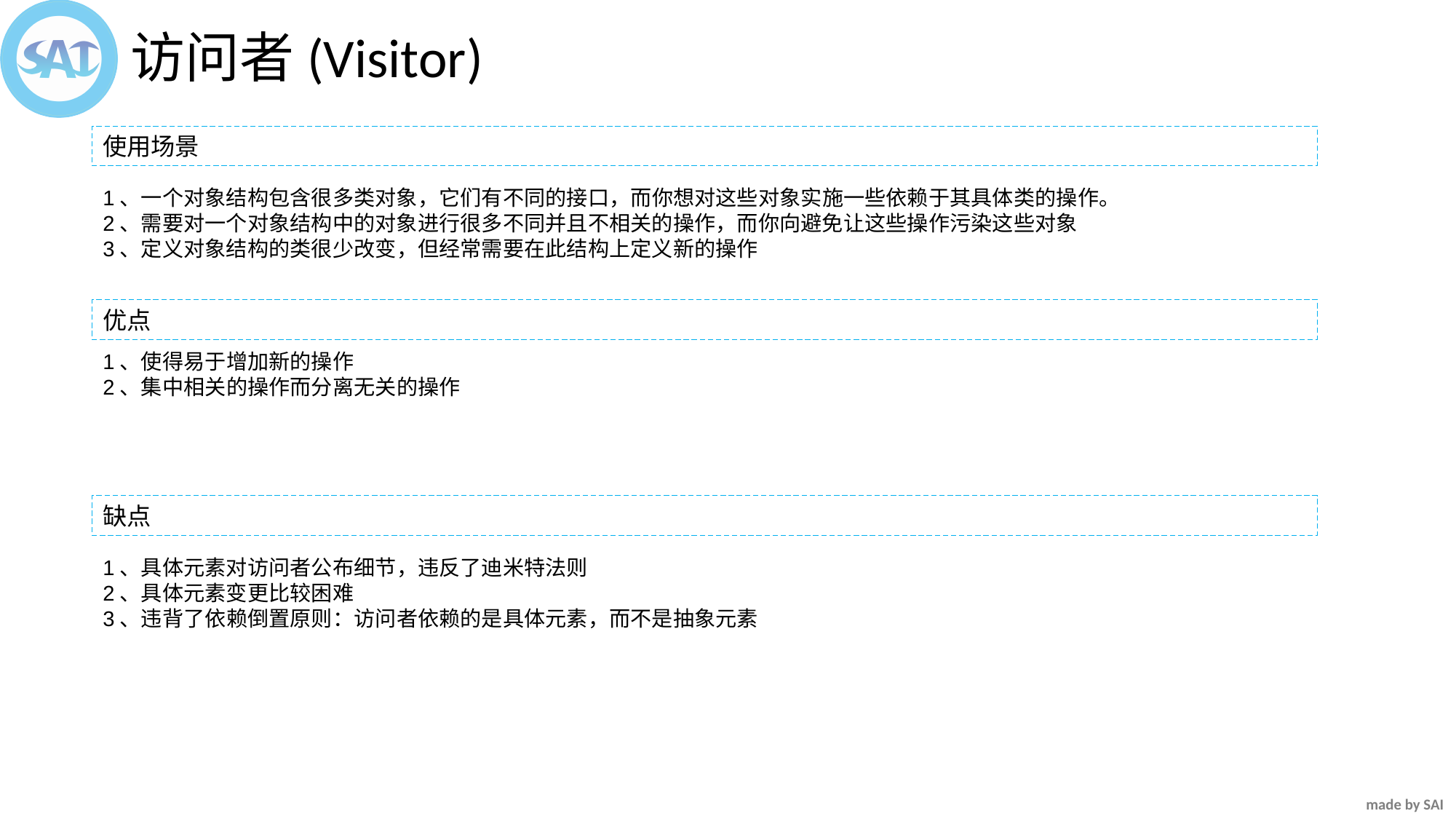

访问者(Visitor)
使用场景
1、一个对象结构包含很多类对象，它们有不同的接口，而你想对这些对象实施一些依赖于其具体类的操作。
2、需要对一个对象结构中的对象进行很多不同并且不相关的操作，而你向避免让这些操作污染这些对象
3、定义对象结构的类很少改变，但经常需要在此结构上定义新的操作
优点
1、使得易于增加新的操作
2、集中相关的操作而分离无关的操作
缺点
1、具体元素对访问者公布细节，违反了迪米特法则
2、具体元素变更比较困难
3、违背了依赖倒置原则：访问者依赖的是具体元素，而不是抽象元素